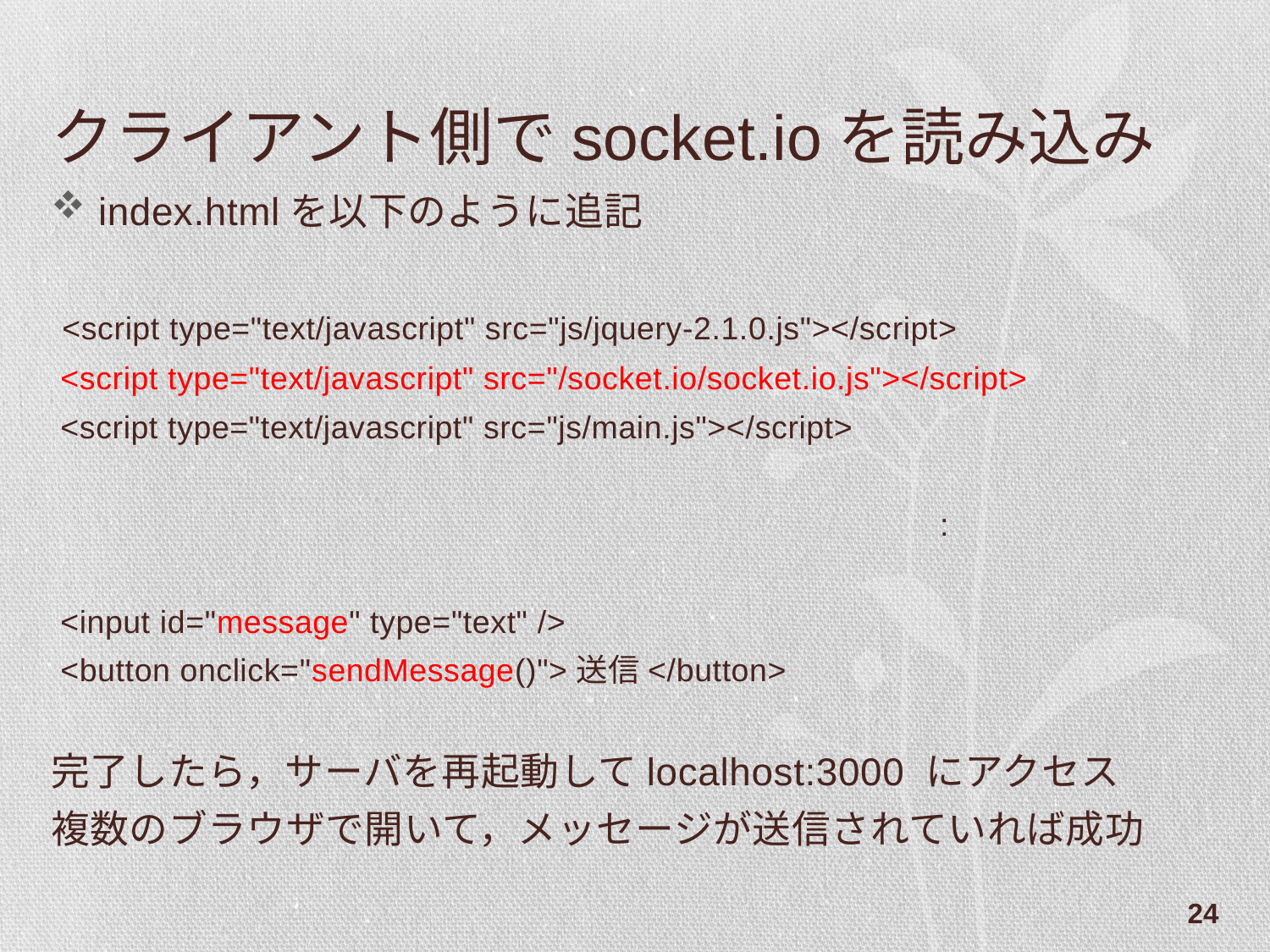

# クライアント側でsocket.ioを読み込み
index.htmlを以下のように追記

 <script type="text/javascript" src="js/jquery-2.1.0.js"></script>
 <script type="text/javascript" src="/socket.io/socket.io.js"></script>
 <script type="text/javascript" src="js/main.js"></script>

							:

 <input id="message" type="text" />
 <button onclick="sendMessage()">送信</button>

完了したら，サーバを再起動してlocalhost:3000 にアクセス
複数のブラウザで開いて，メッセージが送信されていれば成功
24